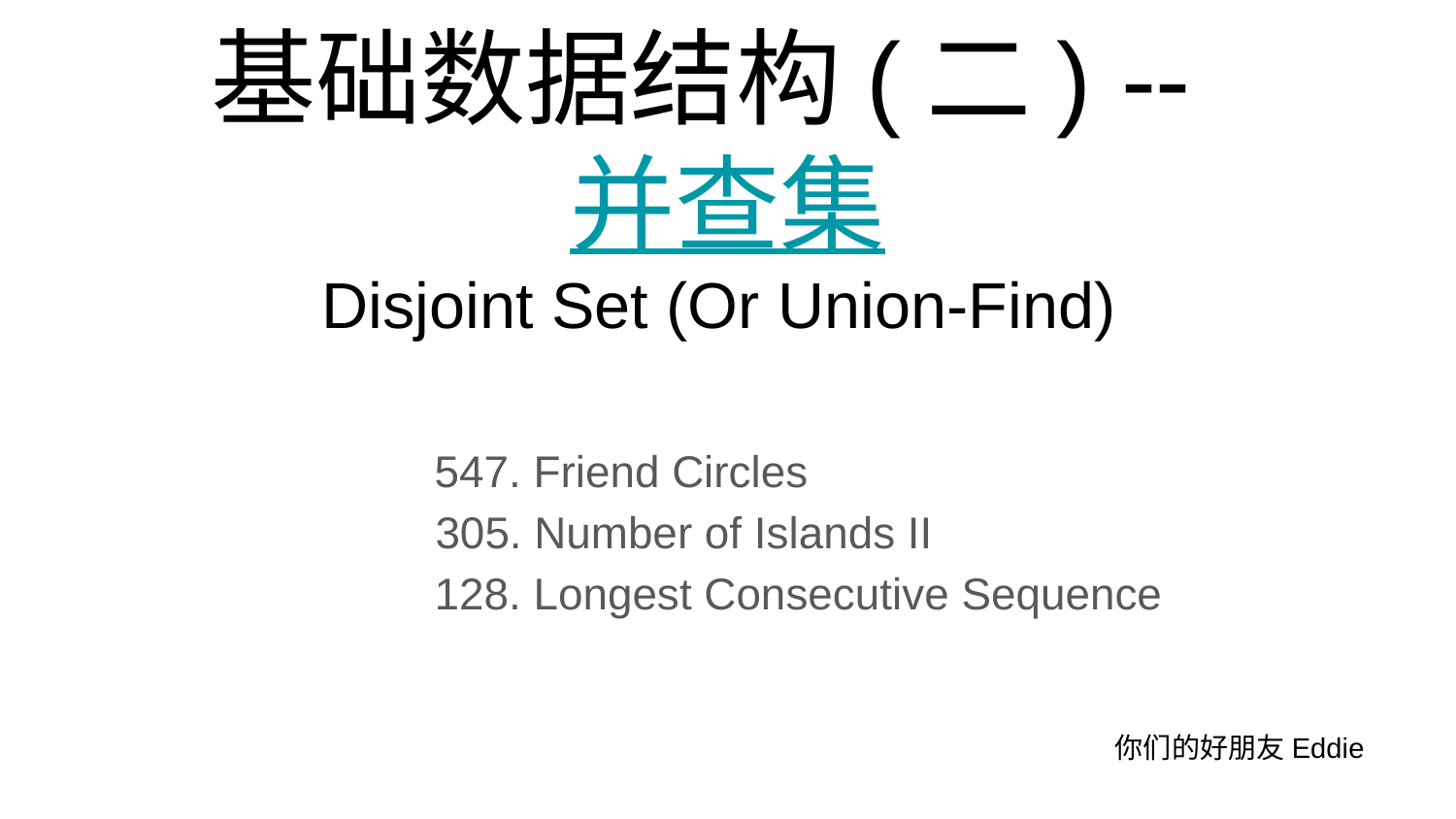

# 基础数据结构(二) -- 并查集
Disjoint Set (Or Union-Find)
547. Friend Circles
  305. Number of Islands II
128. Longest Consecutive Sequence

你们的好朋友Eddie